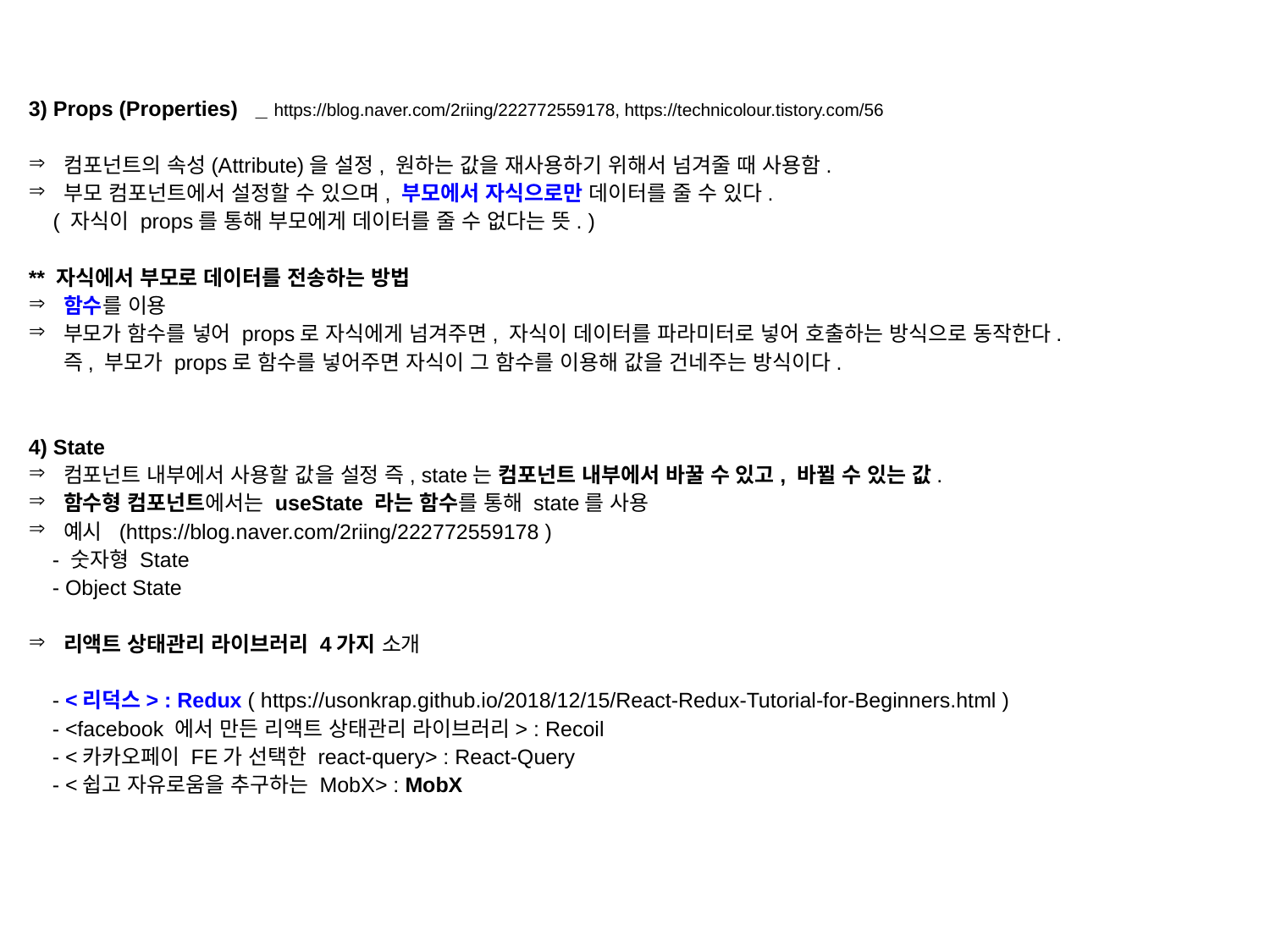

3) Props (Properties)   _ https://blog.naver.com/2riing/222772559178, https://technicolour.tistory.com/56

 컴포넌트의 속성(Attribute)을 설정, 원하는 값을 재사용하기 위해서 넘겨줄 때 사용함.
 부모 컴포넌트에서 설정할 수 있으며, 부모에서 자식으로만 데이터를 줄 수 있다.
( 자식이 props를 통해 부모에게 데이터를 줄 수 없다는 뜻. )

** 자식에서 부모로 데이터를 전송하는 방법
 함수를 이용
 부모가 함수를 넣어 props로 자식에게 넘겨주면, 자식이 데이터를 파라미터로 넣어 호출하는 방식으로 동작한다.
 즉, 부모가 props로 함수를 넣어주면 자식이 그 함수를 이용해 값을 건네주는 방식이다.

4) State
 컴포넌트 내부에서 사용할 값을 설정 즉, state는 컴포넌트 내부에서 바꿀 수 있고, 바뀔 수 있는 값.
 함수형 컴포넌트에서는 useState 라는 함수를 통해 state를 사용
 예시  (https://blog.naver.com/2riing/222772559178 )
- 숫자형 State
- Object State

 리액트 상태관리 라이브러리 4가지 소개
- <리덕스> : Redux ( https://usonkrap.github.io/2018/12/15/React-Redux-Tutorial-for-Beginners.html )
- <facebook 에서 만든 리액트 상태관리 라이브러리> : Recoil
- <카카오페이 FE가 선택한 react-query> : React-Query
- <쉽고 자유로움을 추구하는 MobX> : MobX

16